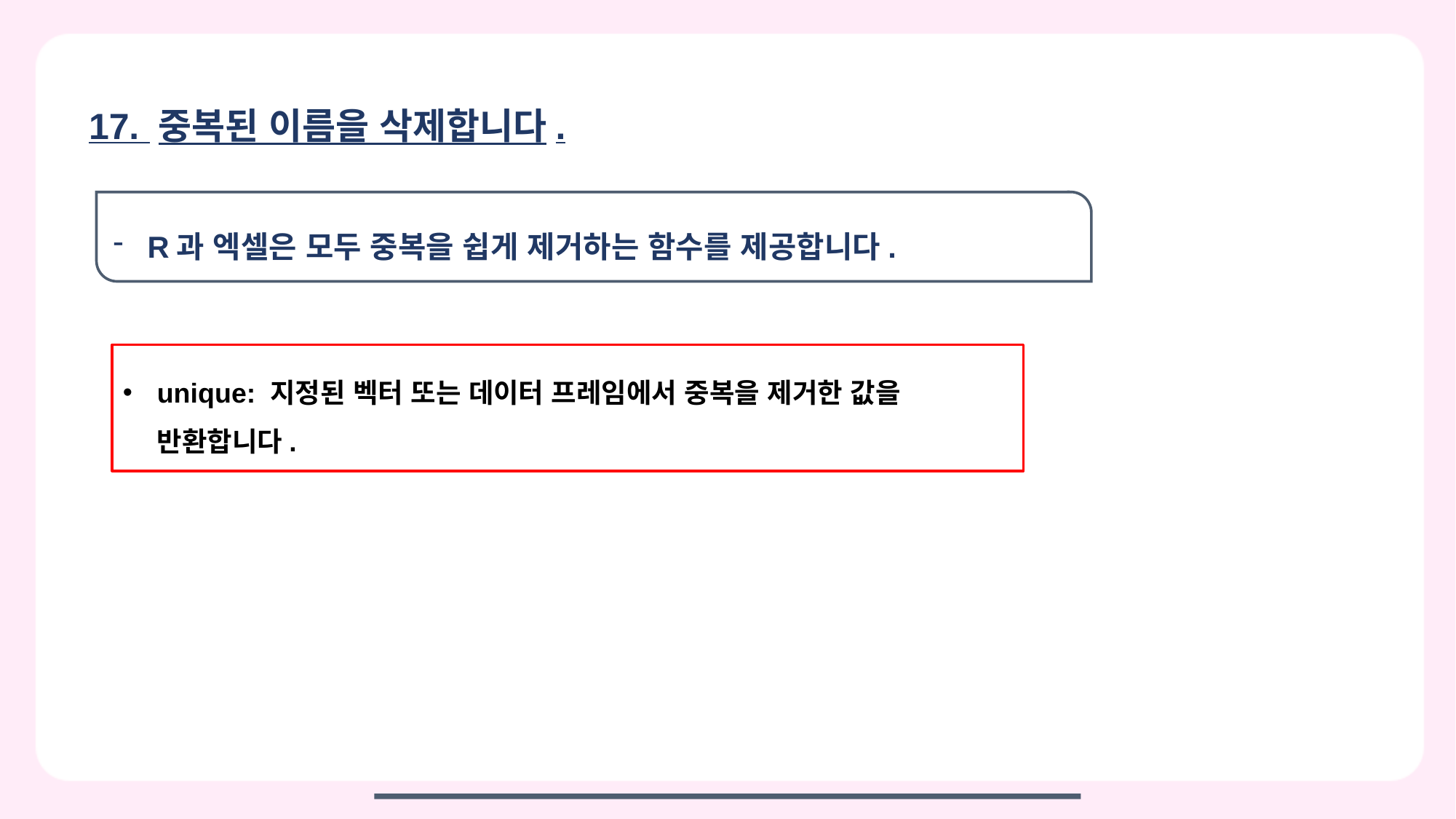

17. 중복된 이름을 삭제합니다.
R과 엑셀은 모두 중복을 쉽게 제거하는 함수를 제공합니다.

unique: 지정된 벡터 또는 데이터 프레임에서 중복을 제거한 값을 반환합니다.